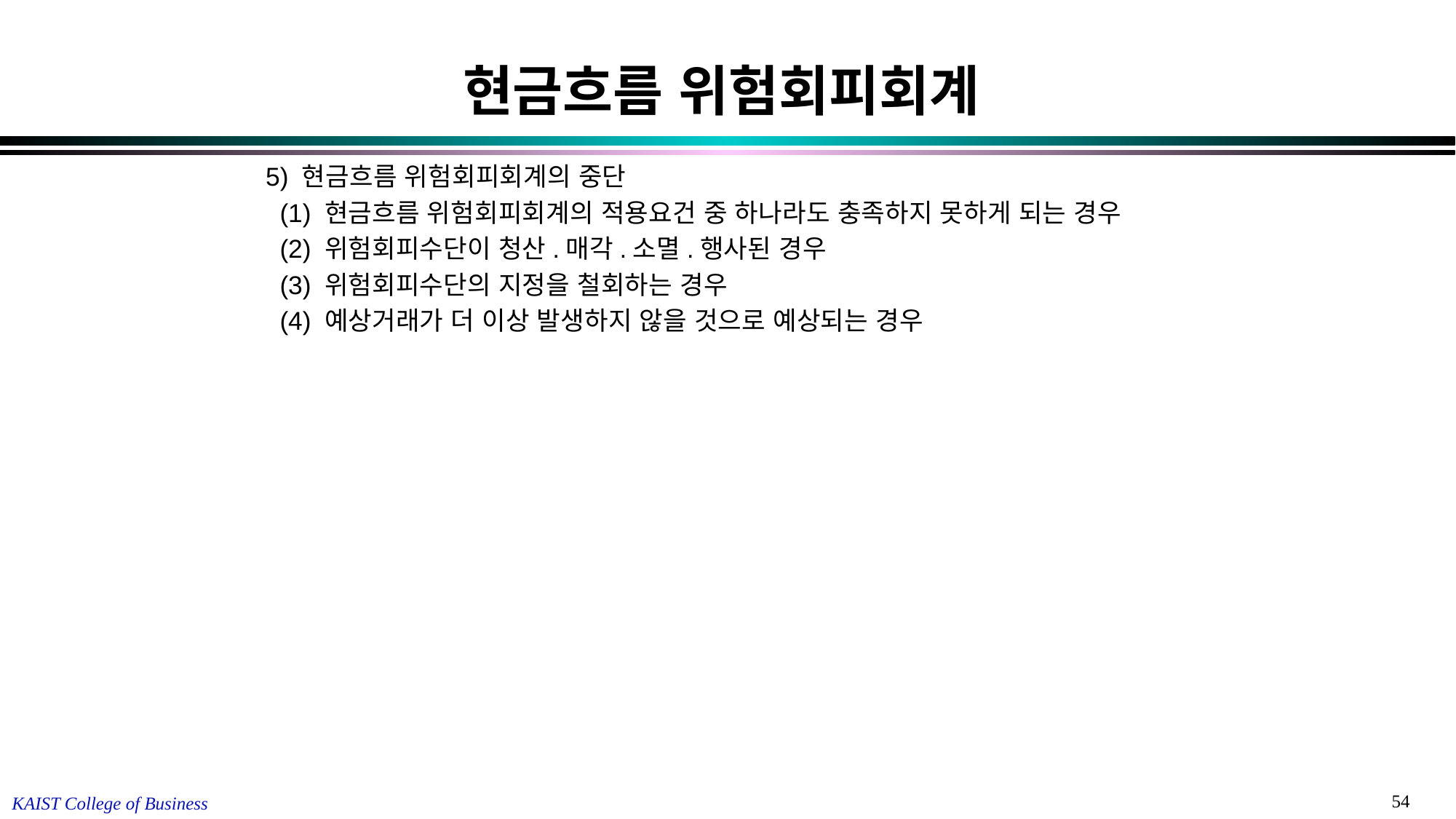

# 현금흐름 위험회피회계
5) 현금흐름 위험회피회계의 중단
  (1) 현금흐름 위험회피회계의 적용요건 중 하나라도 충족하지 못하게 되는 경우
  (2) 위험회피수단이 청산.매각.소멸.행사된 경우
  (3) 위험회피수단의 지정을 철회하는 경우
  (4) 예상거래가 더 이상 발생하지 않을 것으로 예상되는 경우